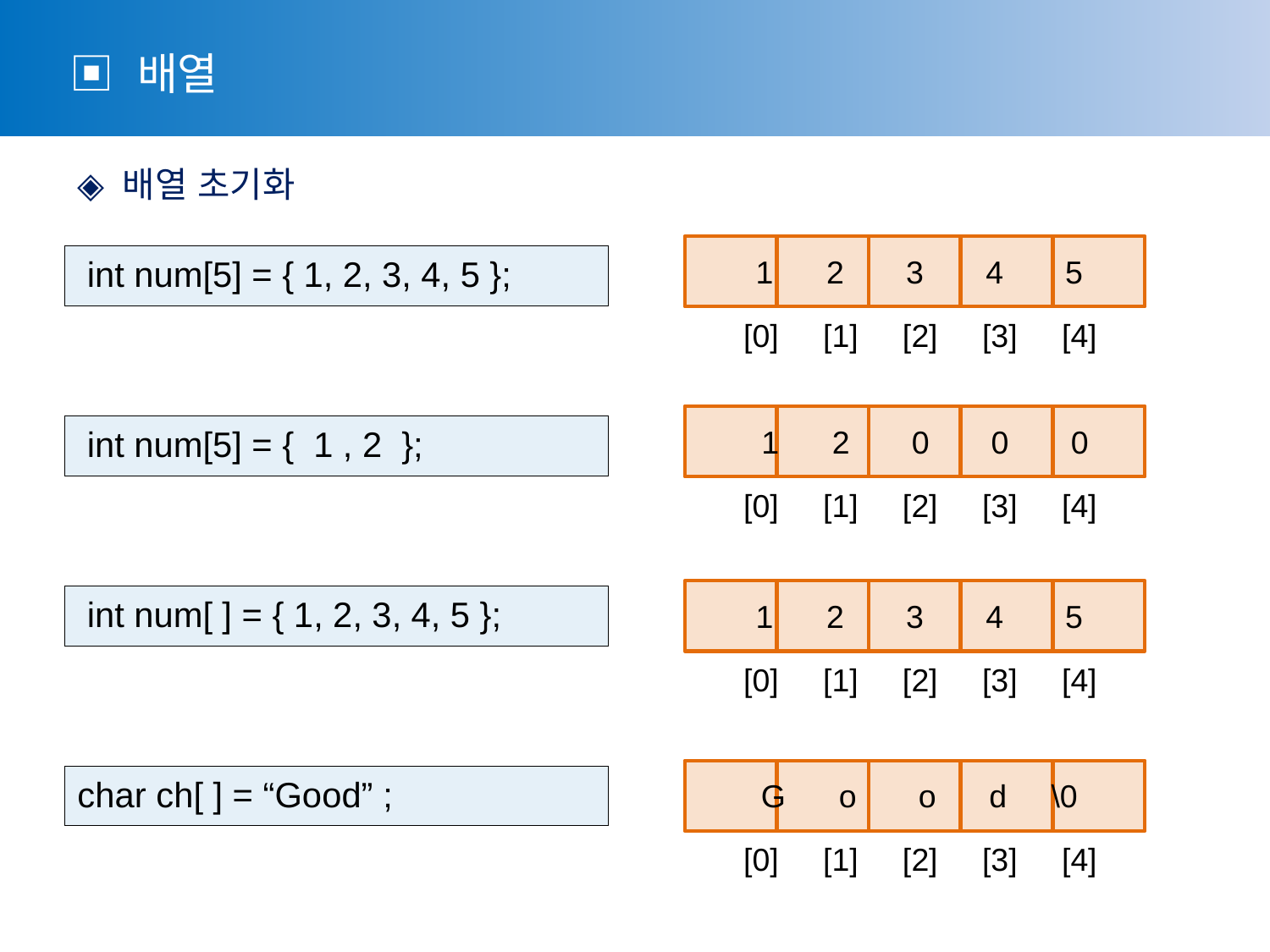

▣ 배열
 ◈ 배열 초기화

 1      2       3       4       5
 int num[5] = { 1, 2, 3, 4, 5 };
[0]     [1]     [2]     [3]     [4]

 1      2       0       0       0
 int num[5] = {  1 , 2  };
[0]     [1]     [2]     [3]     [4]

 int num[ ] = { 1, 2, 3, 4, 5 };
 1      2       3       4       5
[0]     [1]     [2]     [3]     [4]

char ch[ ] = “Good” ;
 G      o       o      d     \0
[0]     [1]     [2]     [3]     [4]